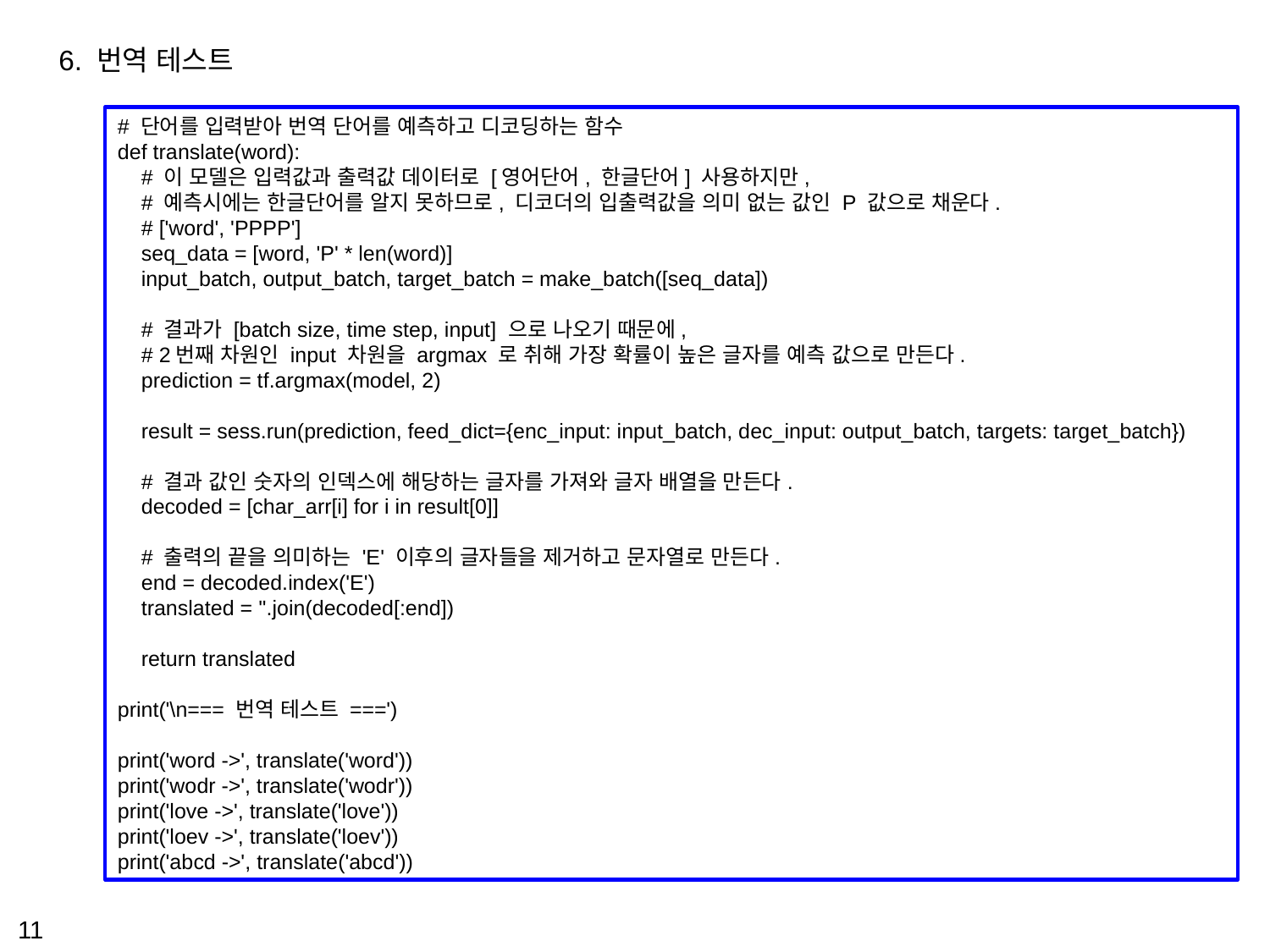

6. 번역 테스트

# 단어를 입력받아 번역 단어를 예측하고 디코딩하는 함수
def translate(word):
    # 이 모델은 입력값과 출력값 데이터로 [영어단어, 한글단어] 사용하지만,
    # 예측시에는 한글단어를 알지 못하므로, 디코더의 입출력값을 의미 없는 값인 P 값으로 채운다.
    # ['word', 'PPPP']
    seq_data = [word, 'P' * len(word)]
    input_batch, output_batch, target_batch = make_batch([seq_data])

    # 결과가 [batch size, time step, input] 으로 나오기 때문에,
    # 2번째 차원인 input 차원을 argmax 로 취해 가장 확률이 높은 글자를 예측 값으로 만든다.
    prediction = tf.argmax(model, 2)

    result = sess.run(prediction, feed_dict={enc_input: input_batch, dec_input: output_batch, targets: target_batch})

    # 결과 값인 숫자의 인덱스에 해당하는 글자를 가져와 글자 배열을 만든다.
    decoded = [char_arr[i] for i in result[0]]

    # 출력의 끝을 의미하는 'E' 이후의 글자들을 제거하고 문자열로 만든다.
    end = decoded.index('E')
    translated = ''.join(decoded[:end])

    return translated

print('\n=== 번역 테스트 ===')

print('word ->', translate('word'))
print('wodr ->', translate('wodr'))
print('love ->', translate('love'))
print('loev ->', translate('loev'))
print('abcd ->', translate('abcd'))
11